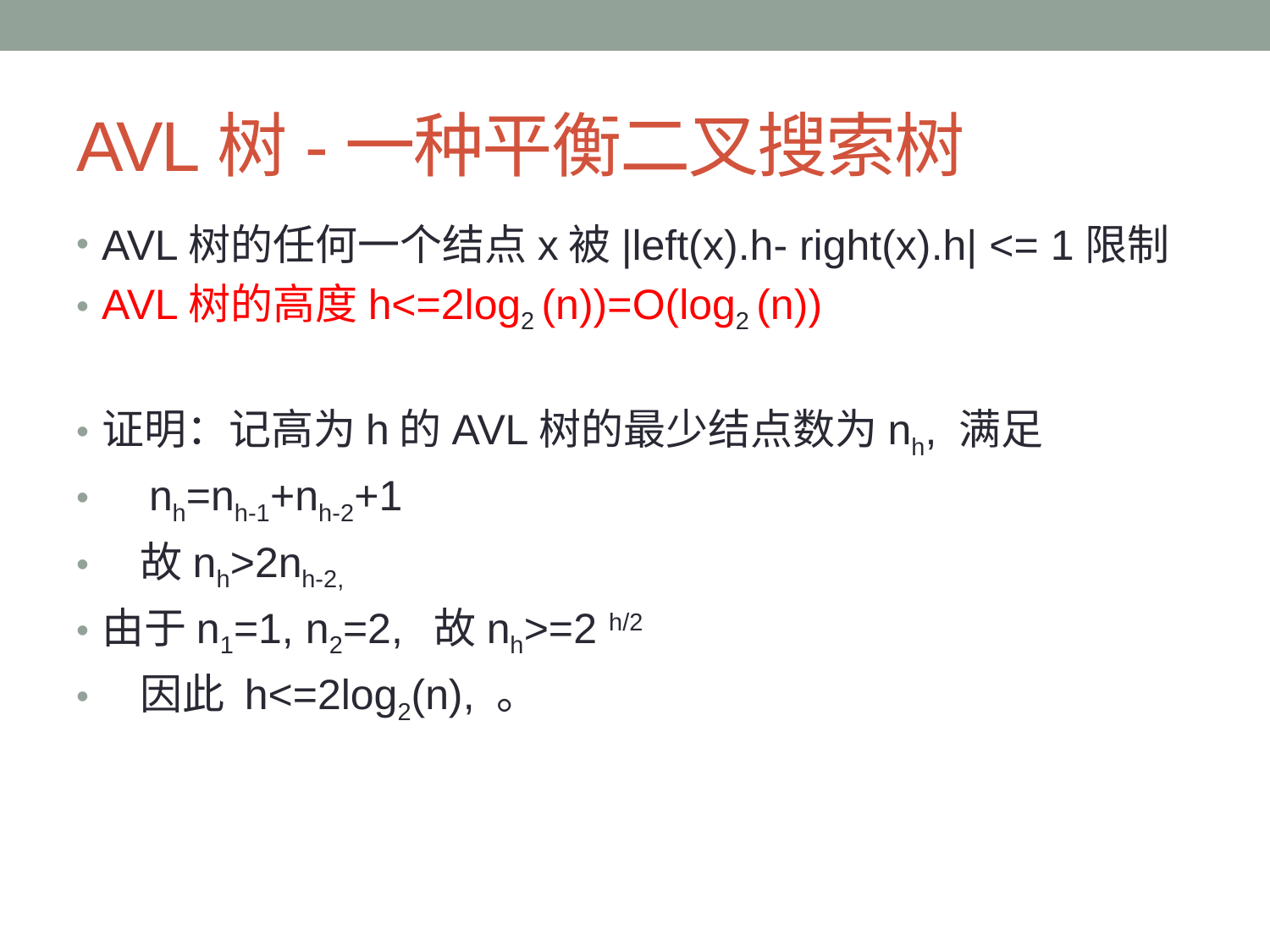

# AVL树-一种平衡二叉搜索树
AVL树的任何一个结点x被|left(x).h- right(x).h| <= 1限制
AVL树的高度h<=2log2 (n))=O(log2 (n))

证明：记高为h的AVL树的最少结点数为nh, 满足
    nh=nh-1+nh-2+1
   故nh>2nh-2,
由于n1=1, n2=2,   故nh>=2 h/2
   因此 h<=2log2(n), 。